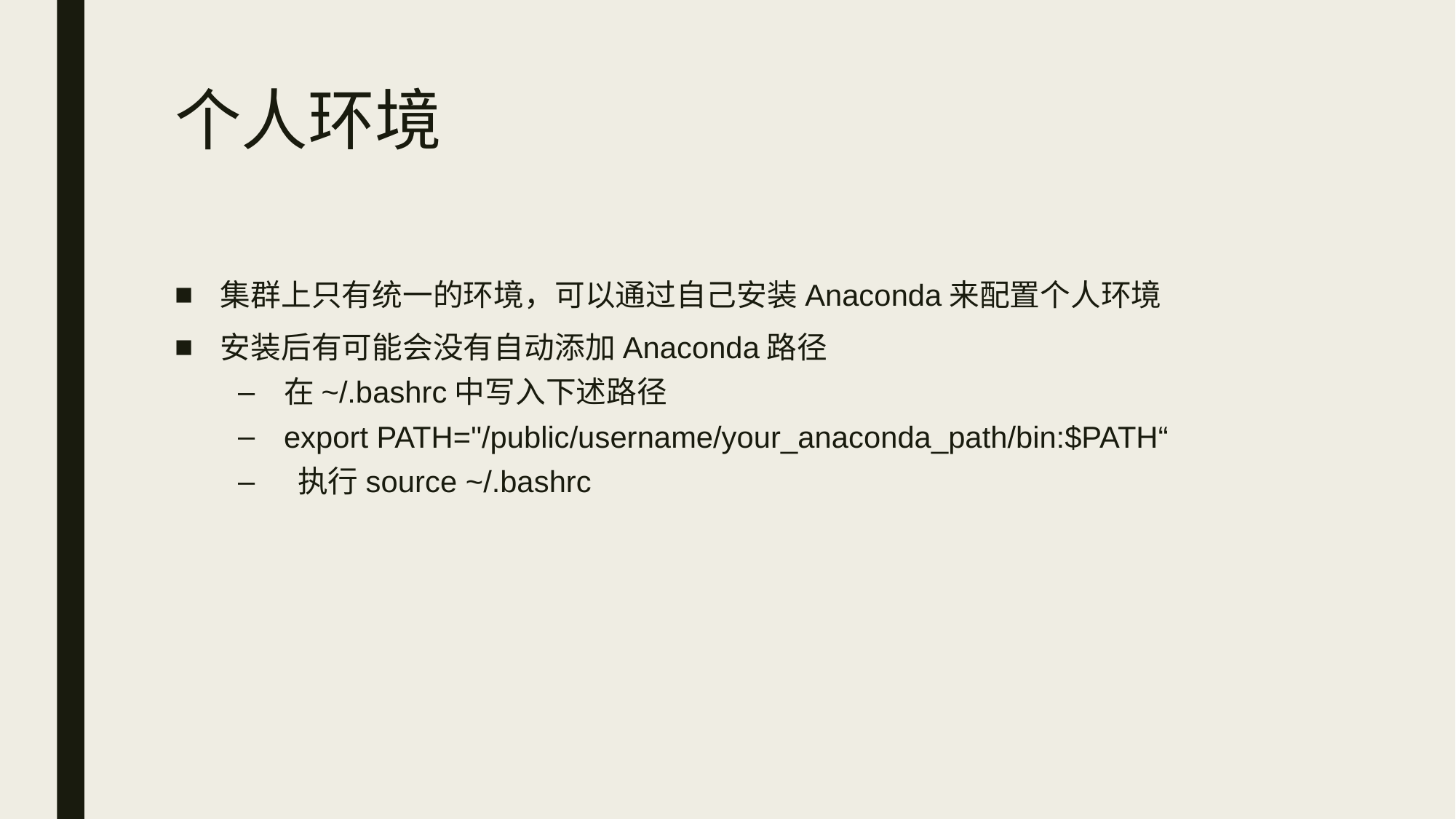

# 个人环境
集群上只有统一的环境，可以通过自己安装Anaconda来配置个人环境
安装后有可能会没有自动添加Anaconda路径
在~/.bashrc中写入下述路径
export PATH="/public/username/your_anaconda_path/bin:$PATH“
 执行source ~/.bashrc